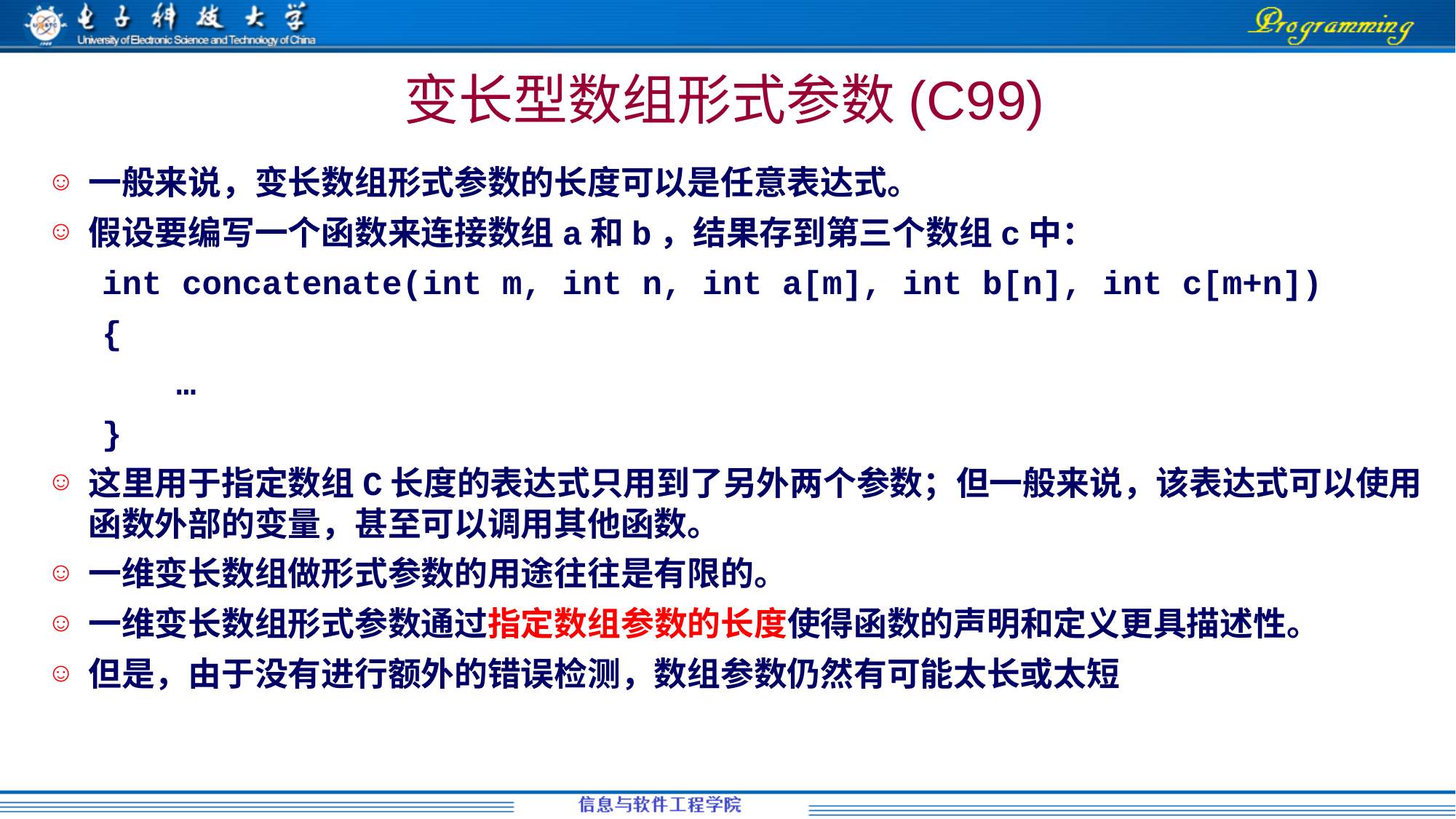

变长型数组形式参数(C99)
一般来说，变长数组形式参数的长度可以是任意表达式。
假设要编写一个函数来连接数组a和b，结果存到第三个数组c中：
int concatenate(int m, int n, int a[m], int b[n], int c[m+n])
{
	  …
}
这里用于指定数组C长度的表达式只用到了另外两个参数；但一般来说，该表达式可以使用函数外部的变量，甚至可以调用其他函数。
一维变长数组做形式参数的用途往往是有限的。
一维变长数组形式参数通过指定数组参数的长度使得函数的声明和定义更具描述性。
但是，由于没有进行额外的错误检测，数组参数仍然有可能太长或太短